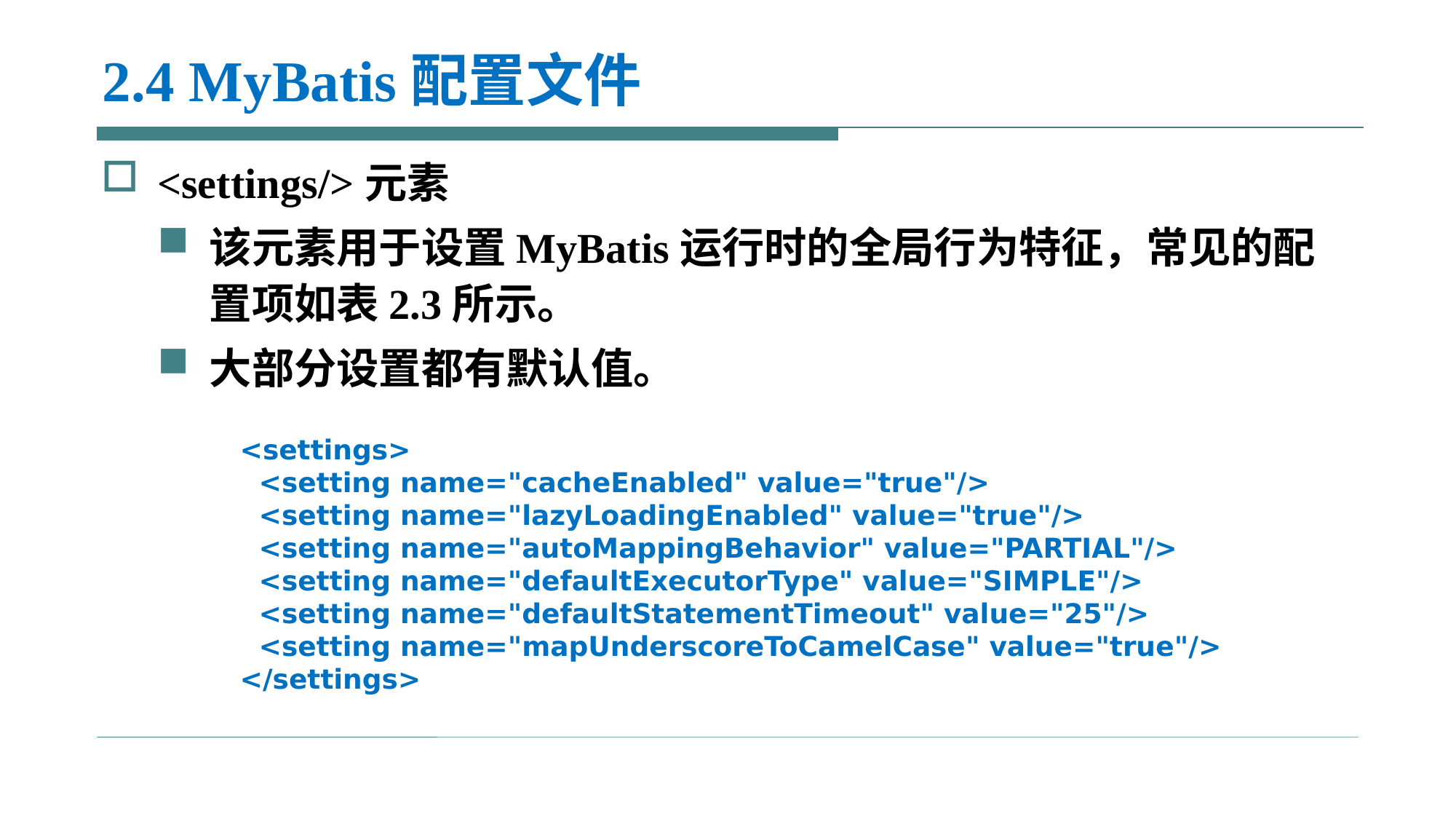

# 2.4 MyBatis配置文件
<settings/>元素
该元素用于设置MyBatis运行时的全局行为特征，常见的配置项如表2.3所示。
大部分设置都有默认值。
<settings>
  <setting name="cacheEnabled" value="true"/>
  <setting name="lazyLoadingEnabled" value="true"/>
  <setting name="autoMappingBehavior" value="PARTIAL"/>
  <setting name="defaultExecutorType" value="SIMPLE"/>
  <setting name="defaultStatementTimeout" value="25"/>
  <setting name="mapUnderscoreToCamelCase" value="true"/>
</settings>
30